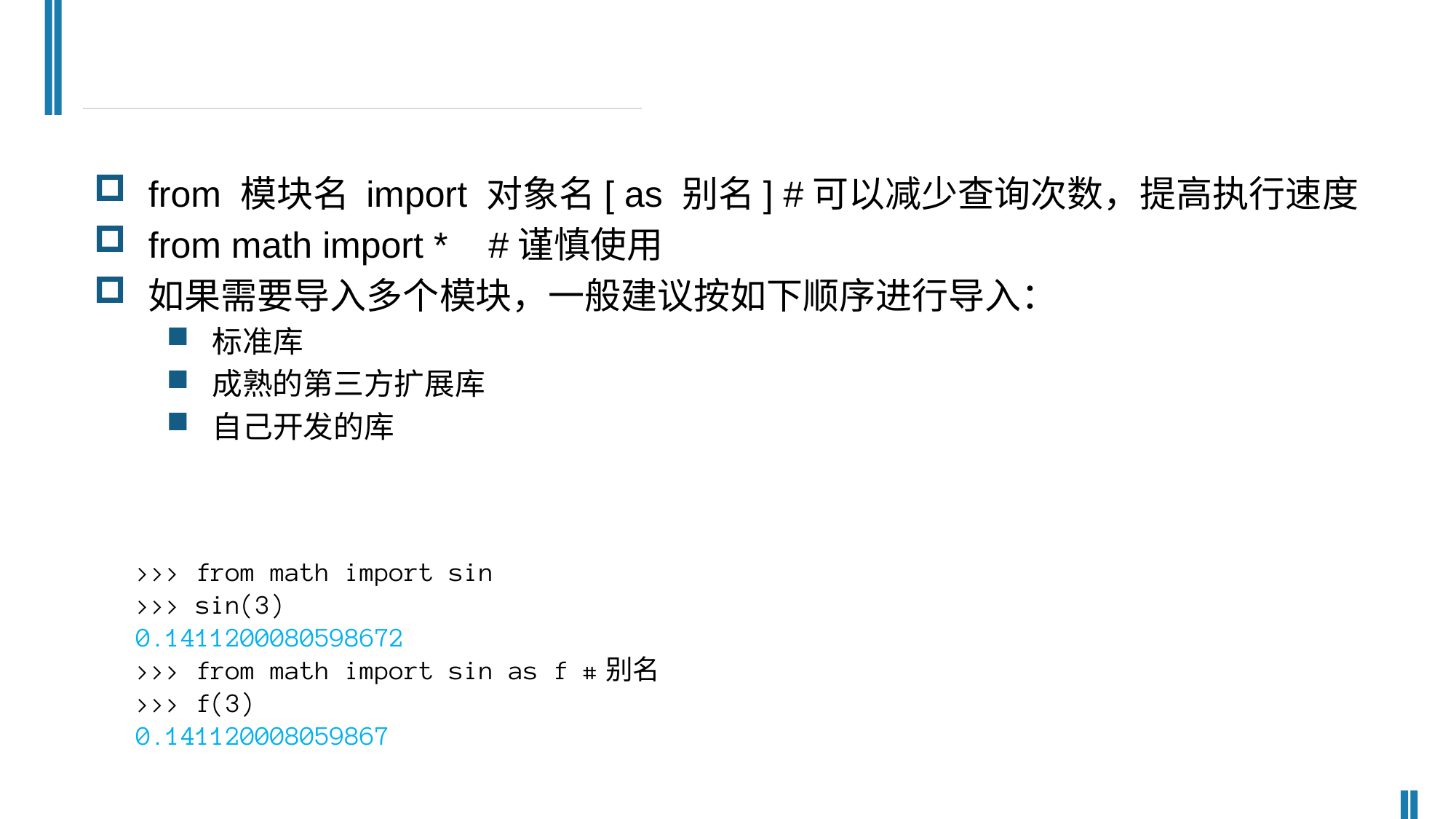

from 模块名 import 对象名[ as 别名] #可以减少查询次数，提高执行速度
from math import *    #谨慎使用
如果需要导入多个模块，一般建议按如下顺序进行导入：
标准库
成熟的第三方扩展库
自己开发的库

>>> from math import sin
>>> sin(3)
0.1411200080598672
>>> from math import sin as f #别名
>>> f(3)
0.141120008059867